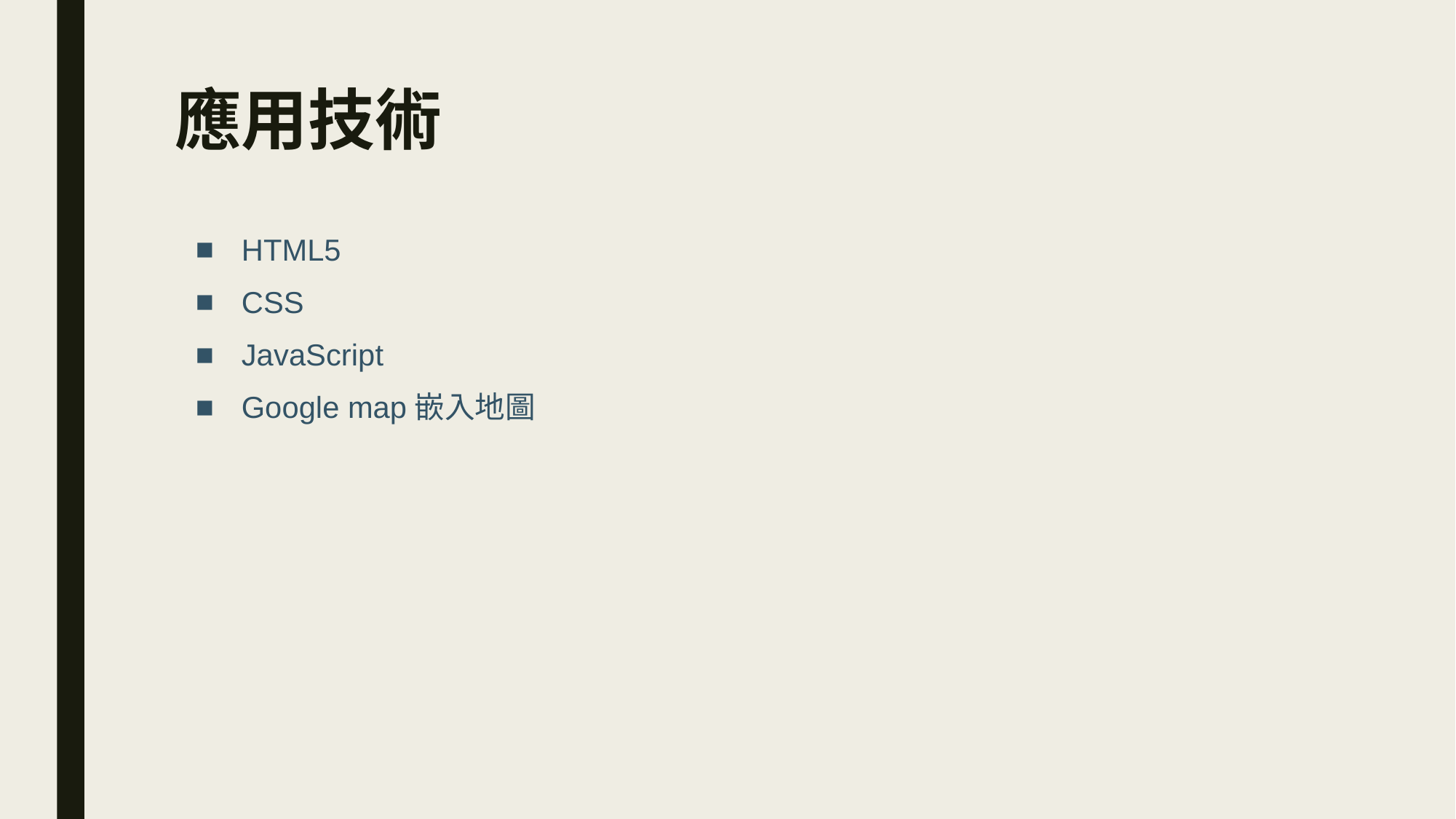

# 應用技術
HTML5
CSS
JavaScript
Google map嵌入地圖